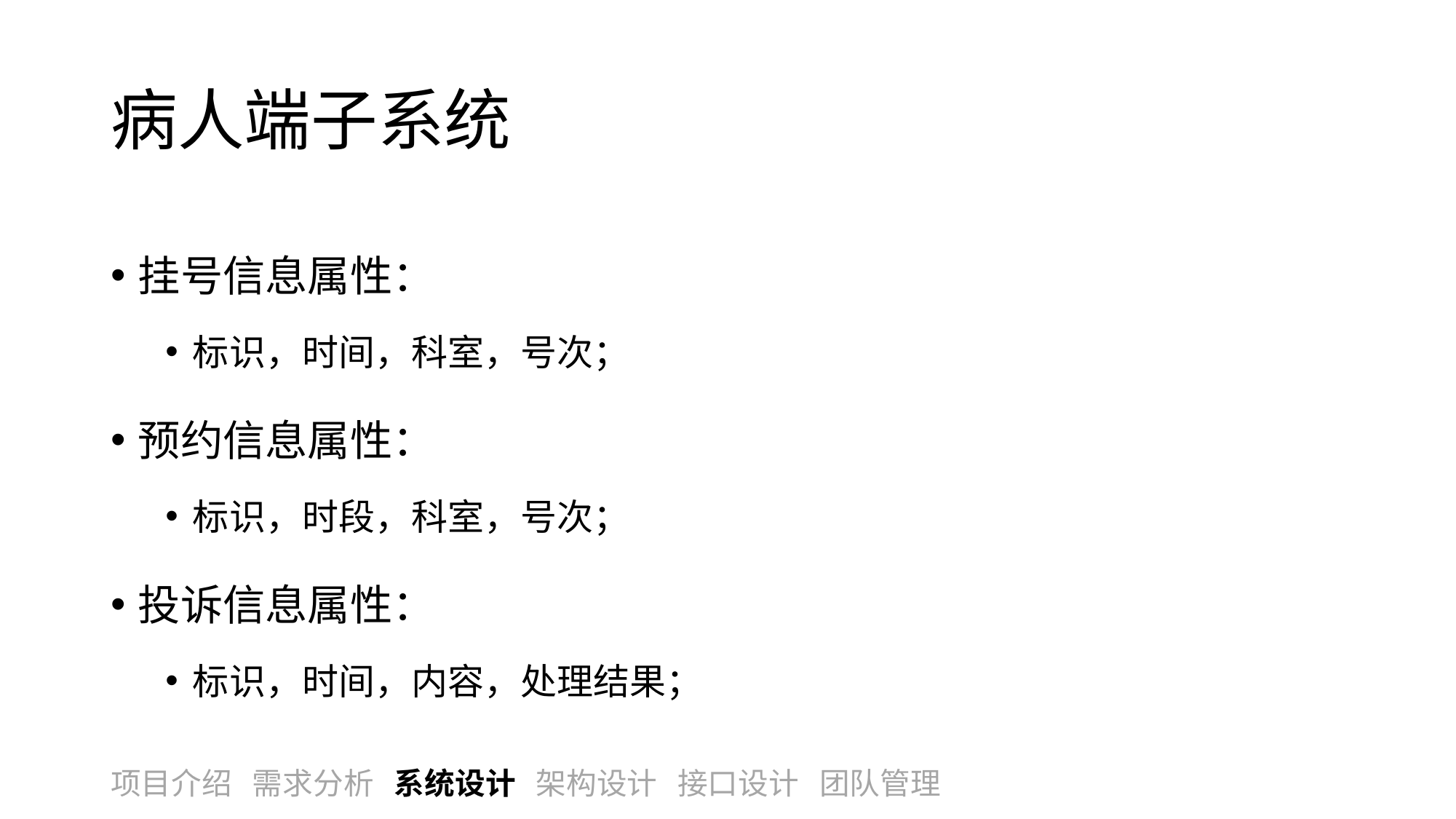

# 病人端子系统
挂号信息属性：
标识，时间，科室，号次；
预约信息属性：
标识，时段，科室，号次；
投诉信息属性：
标识，时间，内容，处理结果；